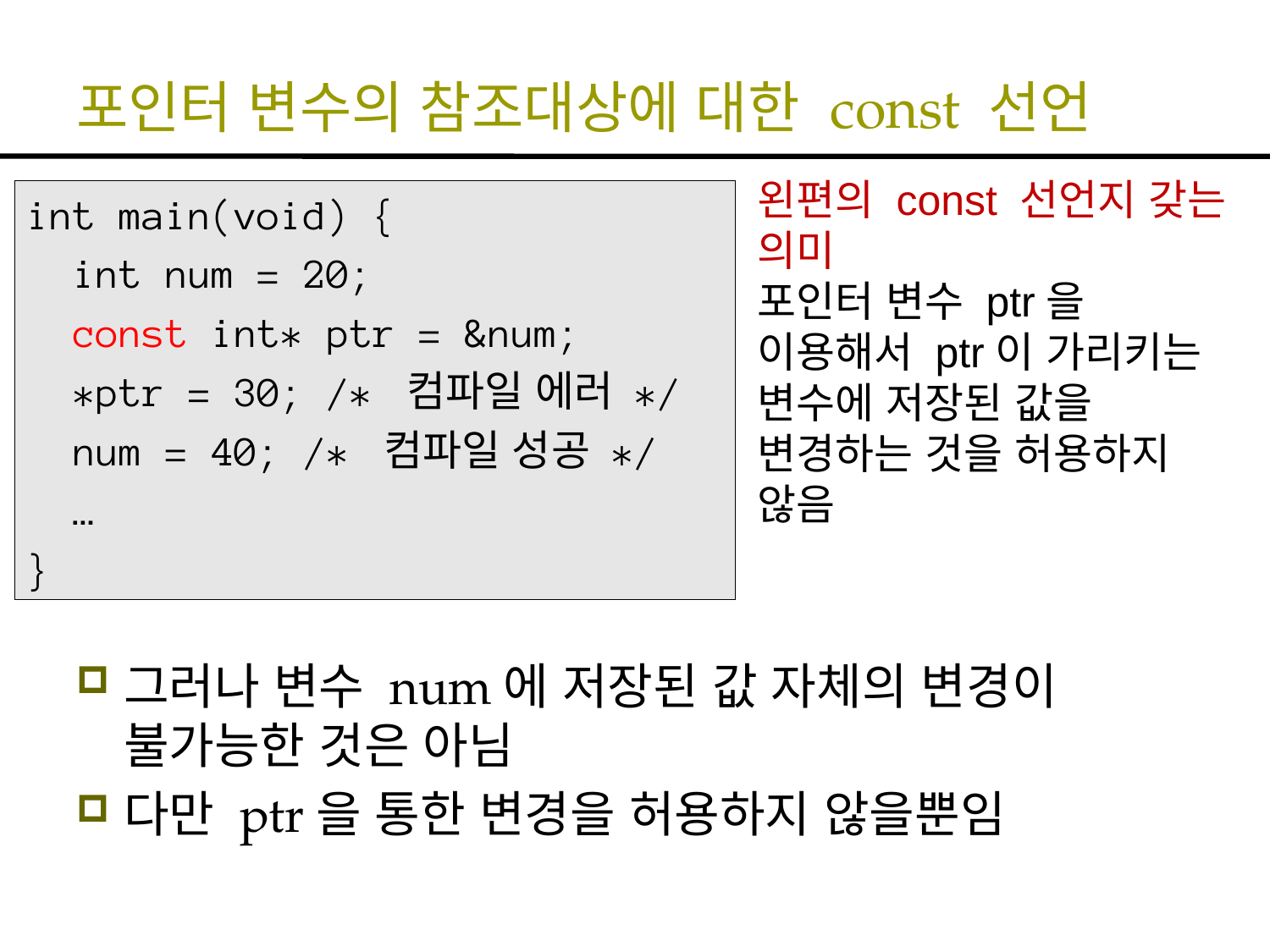

# 포인터 변수의 참조대상에 대한 const 선언
int main(void) {
  int num = 20;
  const int* ptr = &num;
  *ptr = 30; /* 컴파일 에러 */
  num = 40; /* 컴파일 성공 */
  …
}
왼편의 const 선언지 갖는 의미
포인터 변수 ptr을 이용해서 ptr이 가리키는 변수에 저장된 값을 변경하는 것을 허용하지 않음
그러나 변수 num에 저장된 값 자체의 변경이 불가능한 것은 아님
다만 ptr을 통한 변경을 허용하지 않을뿐임